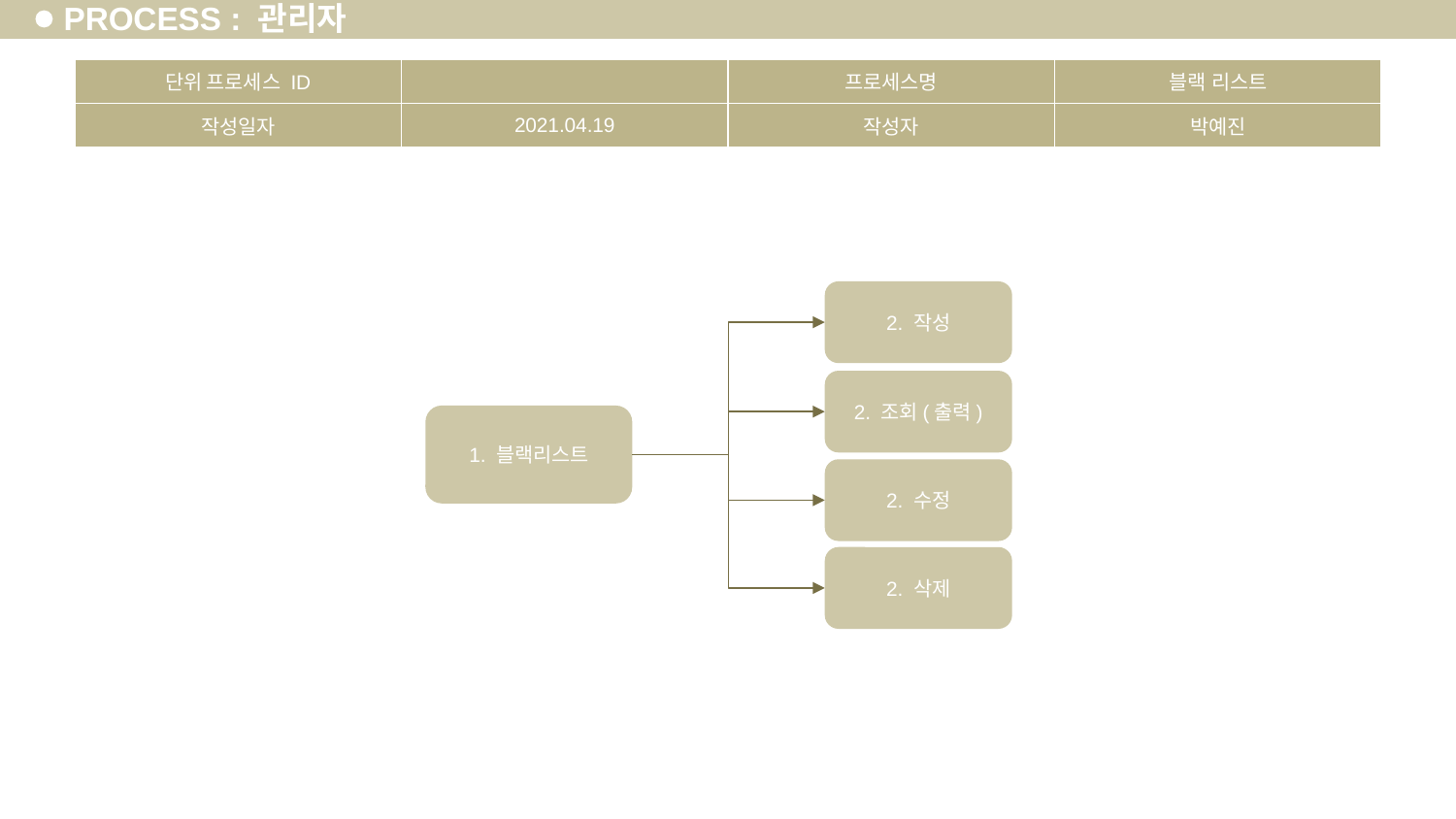

PROCESS : 관리자
| 단위 프로세스 ID |  | 프로세스명 | 블랙 리스트 |
| --- | --- | --- | --- |
| 작성일자 | 2021.04.19 | 작성자 | 박예진 |
2. 작성
2. 조회(출력)
1. 블랙리스트
2. 수정
2. 삭제